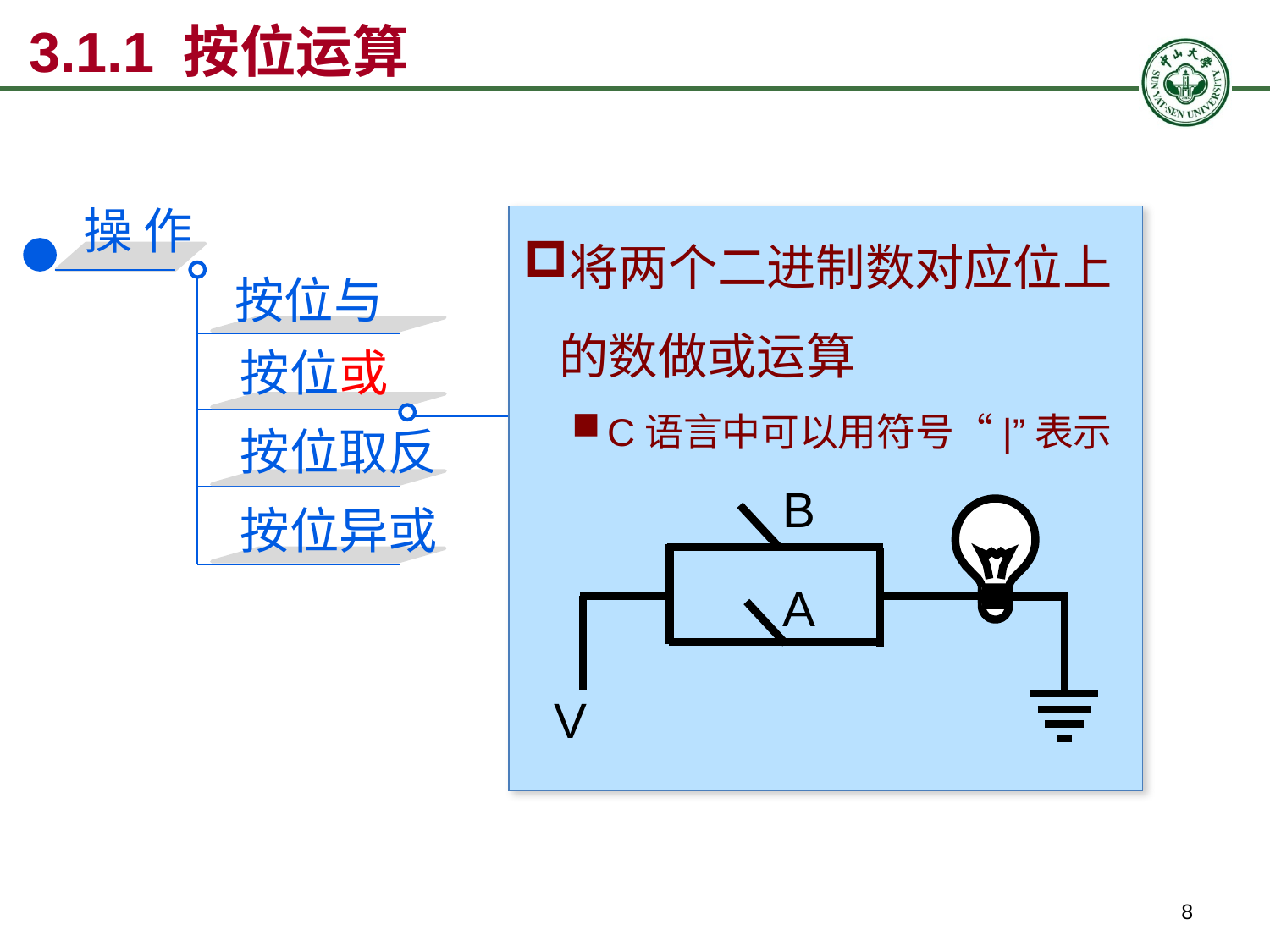

# 3.1.1 按位运算
操 作
将两个二进制数对应位上的数做或运算
C语言中可以用符号“|”表示

按位与

按位或

按位取反

B

按位异或

A
V